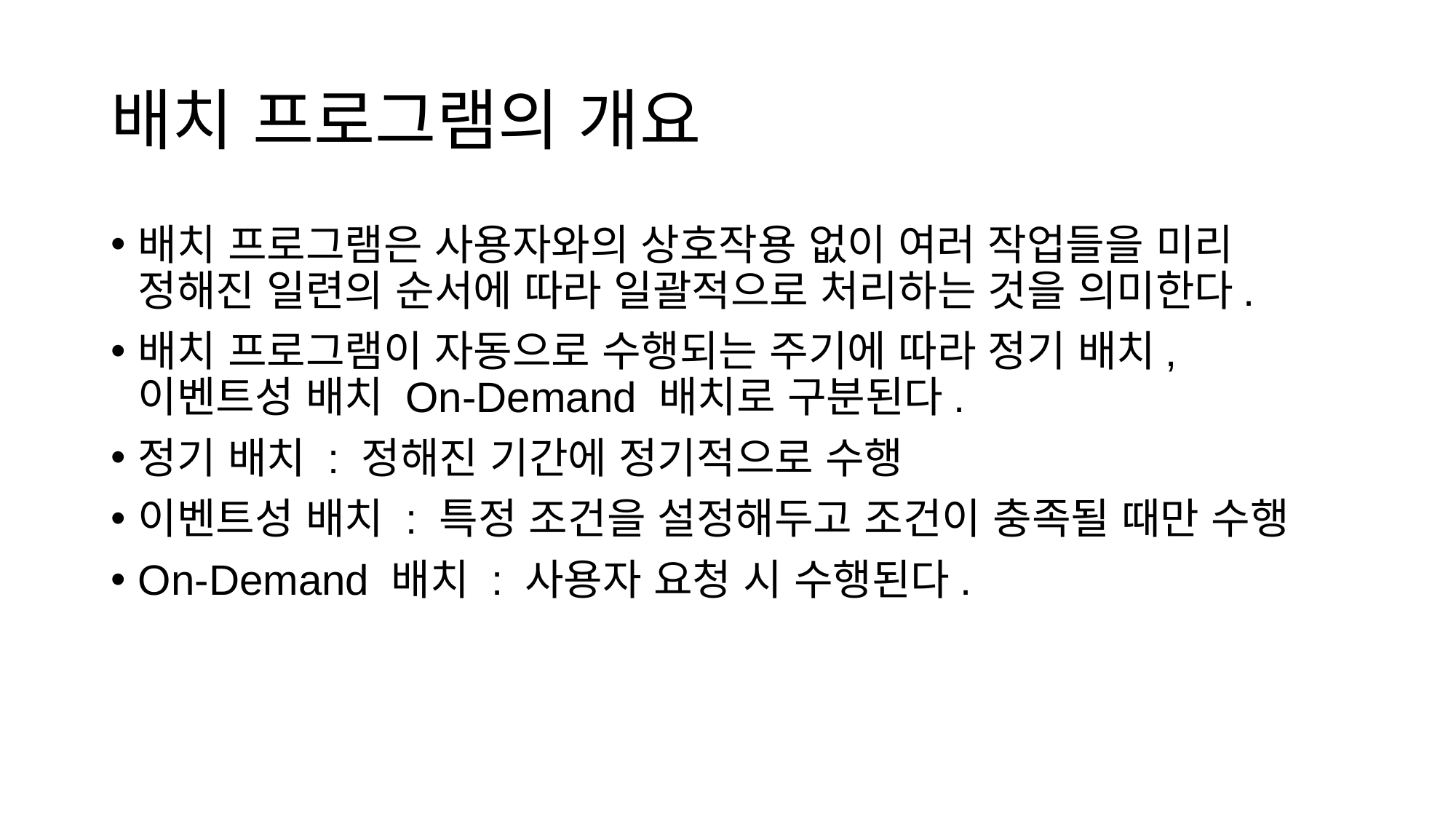

# 배치 프로그램의 개요
배치 프로그램은 사용자와의 상호작용 없이 여러 작업들을 미리 정해진 일련의 순서에 따라 일괄적으로 처리하는 것을 의미한다.
배치 프로그램이 자동으로 수행되는 주기에 따라 정기 배치, 이벤트성 배치 On-Demand 배치로 구분된다.
정기 배치 : 정해진 기간에 정기적으로 수행
이벤트성 배치 : 특정 조건을 설정해두고 조건이 충족될 때만 수행
On-Demand 배치 : 사용자 요청 시 수행된다.